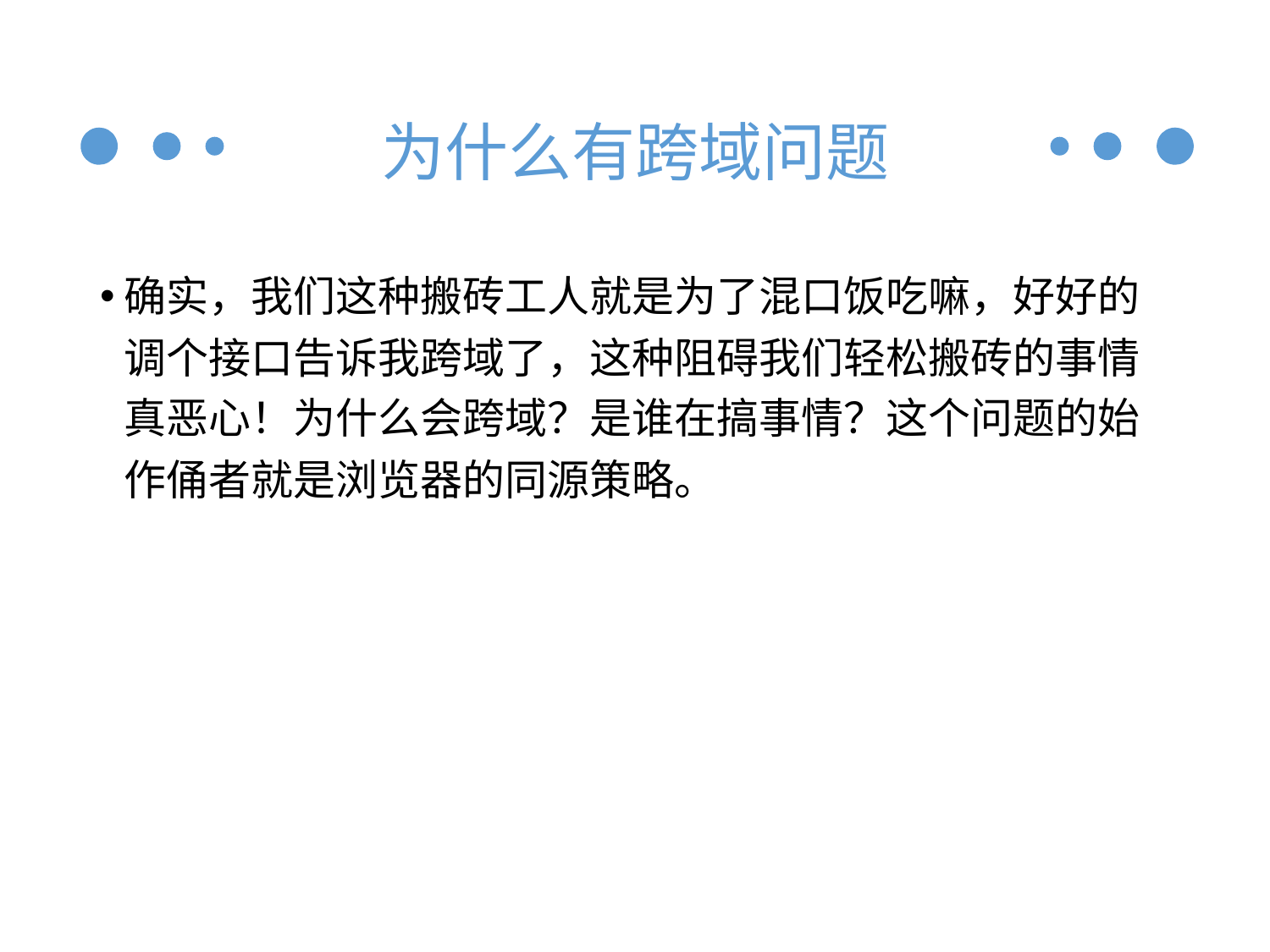

# 为什么有跨域问题
确实，我们这种搬砖工人就是为了混口饭吃嘛，好好的调个接口告诉我跨域了，这种阻碍我们轻松搬砖的事情真恶心！为什么会跨域？是谁在搞事情？这个问题的始作俑者就是浏览器的同源策略。